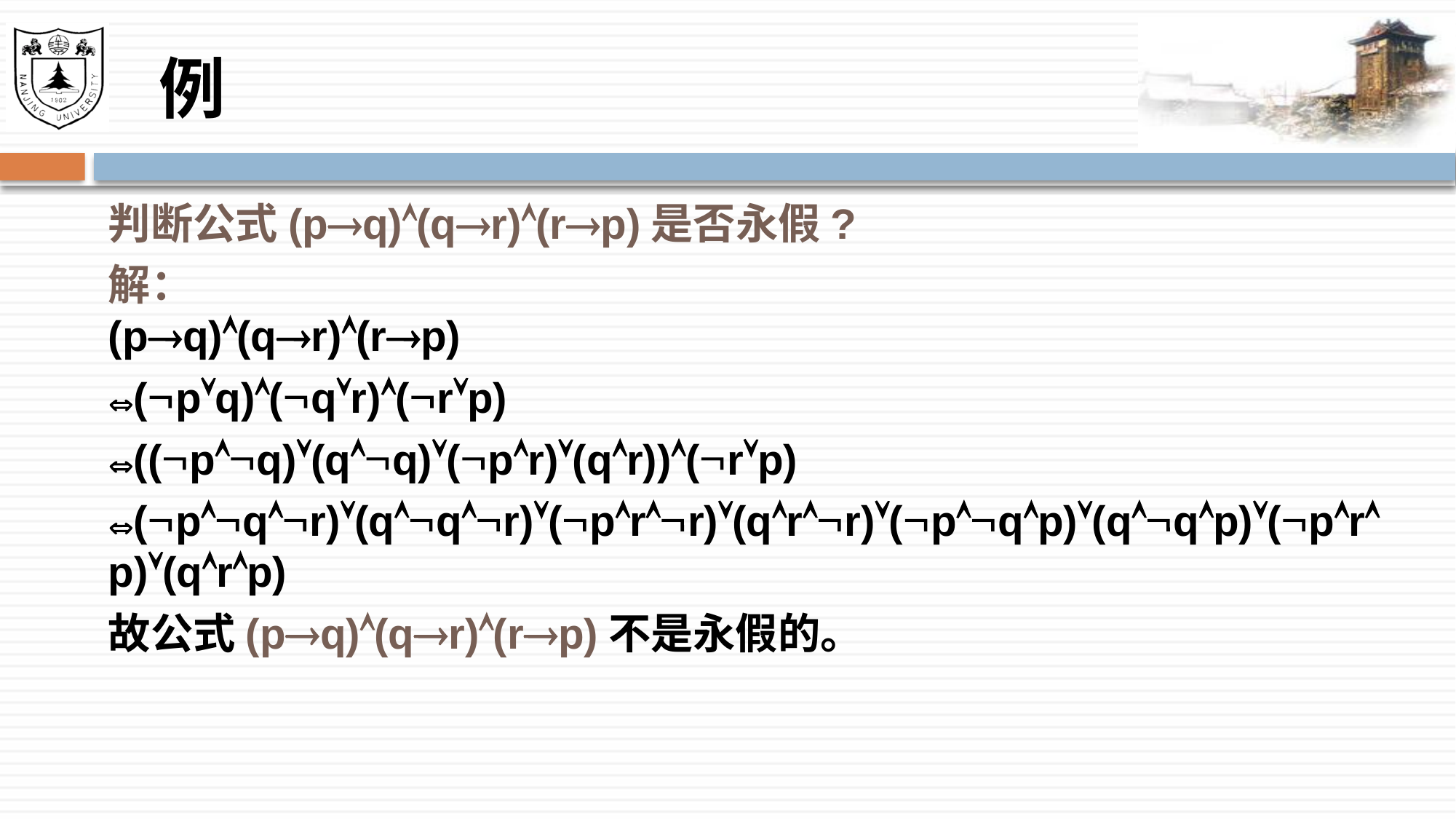

# 例
判断公式(p→q)∧(q→r)∧(r→p)是否永假?
解：
(p→q)∧(q→r)∧(r→p)
⇔(¬p∨q)∧(¬q∨r)∧(¬r∨p)
⇔((¬p∧¬q)∨(q∧¬q)∨(¬p∧r)∨(q∧r))∧(¬r∨p)
⇔(¬p∧¬q∧¬r)∨(q∧¬q∧¬r)∨(¬p∧r∧¬r)∨(q∧r∧¬r)∨(¬p∧¬q∧p)∨(q∧¬q∧p)∨(¬p∧r∧p)∨(q∧r∧p)
故公式(p→q)∧(q→r)∧(r→p)不是永假的。